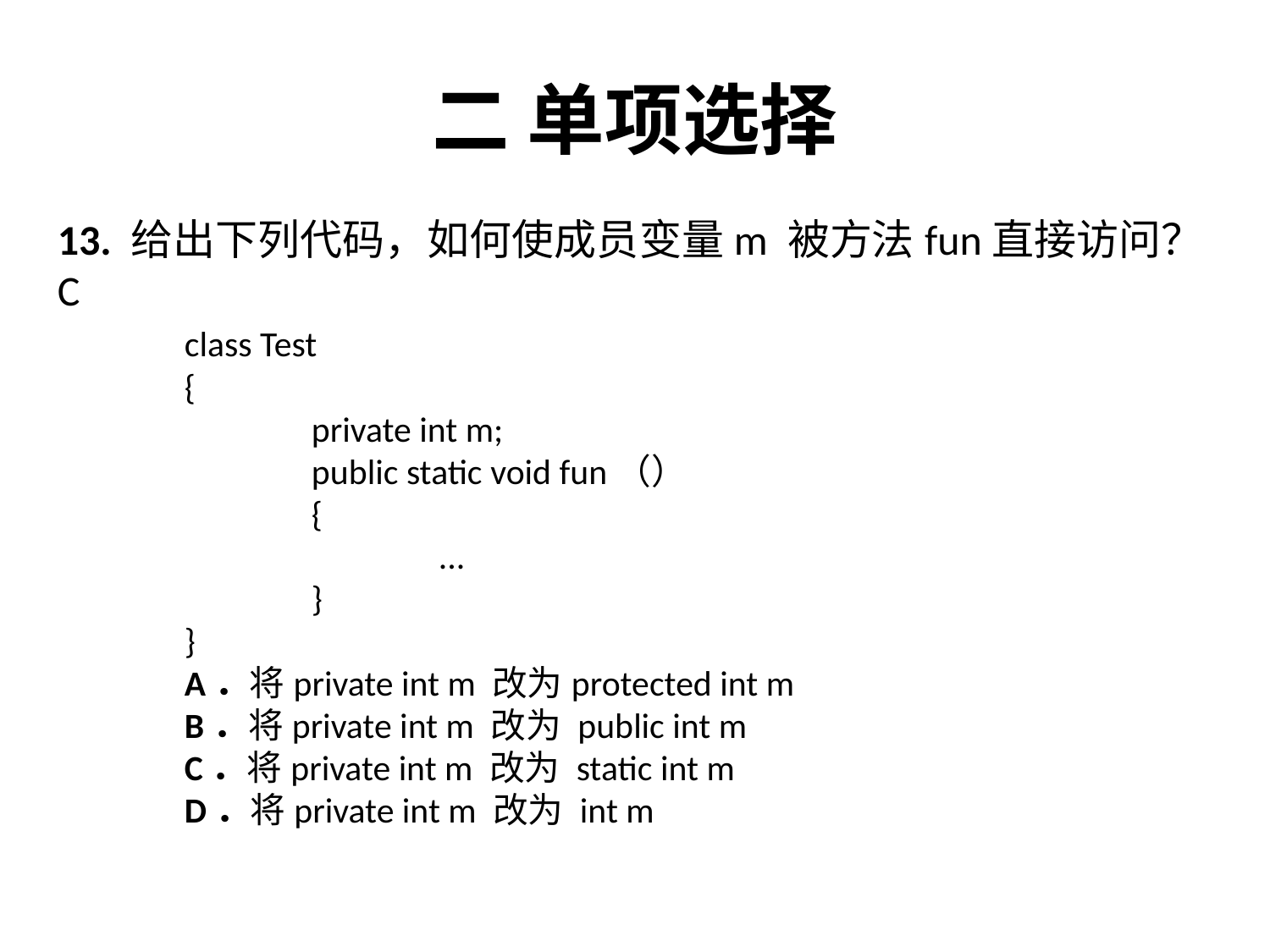

# 二 单项选择
13. 给出下列代码，如何使成员变量m 被方法fun直接访问？ C
	class Test
	{
		private int m;
		public static void fun（）
		{
			...
		}
	}
	A．将private int m 改为protected int m
	B．将private int m 改为 public int m
	C．将private int m 改为 static int m
	D．将private int m 改为 int m